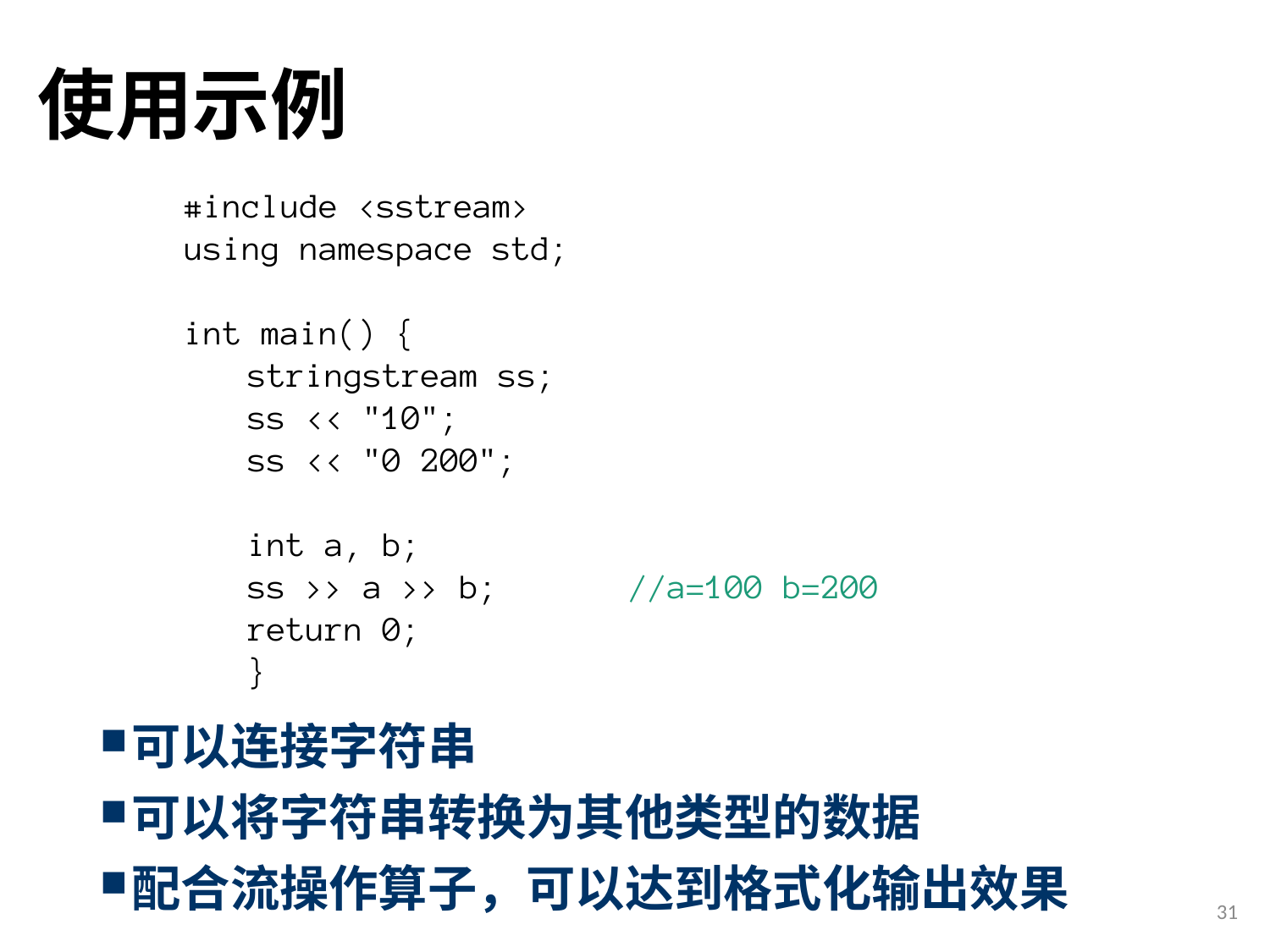

# 使用示例
#include <sstream>
using namespace std;

int main() {
stringstream ss;
ss << "10";
ss << "0 200";

int a, b;
ss >> a >> b;		//a=100 b=200
return 0;
}
可以连接字符串
可以将字符串转换为其他类型的数据
配合流操作算子，可以达到格式化输出效果
31